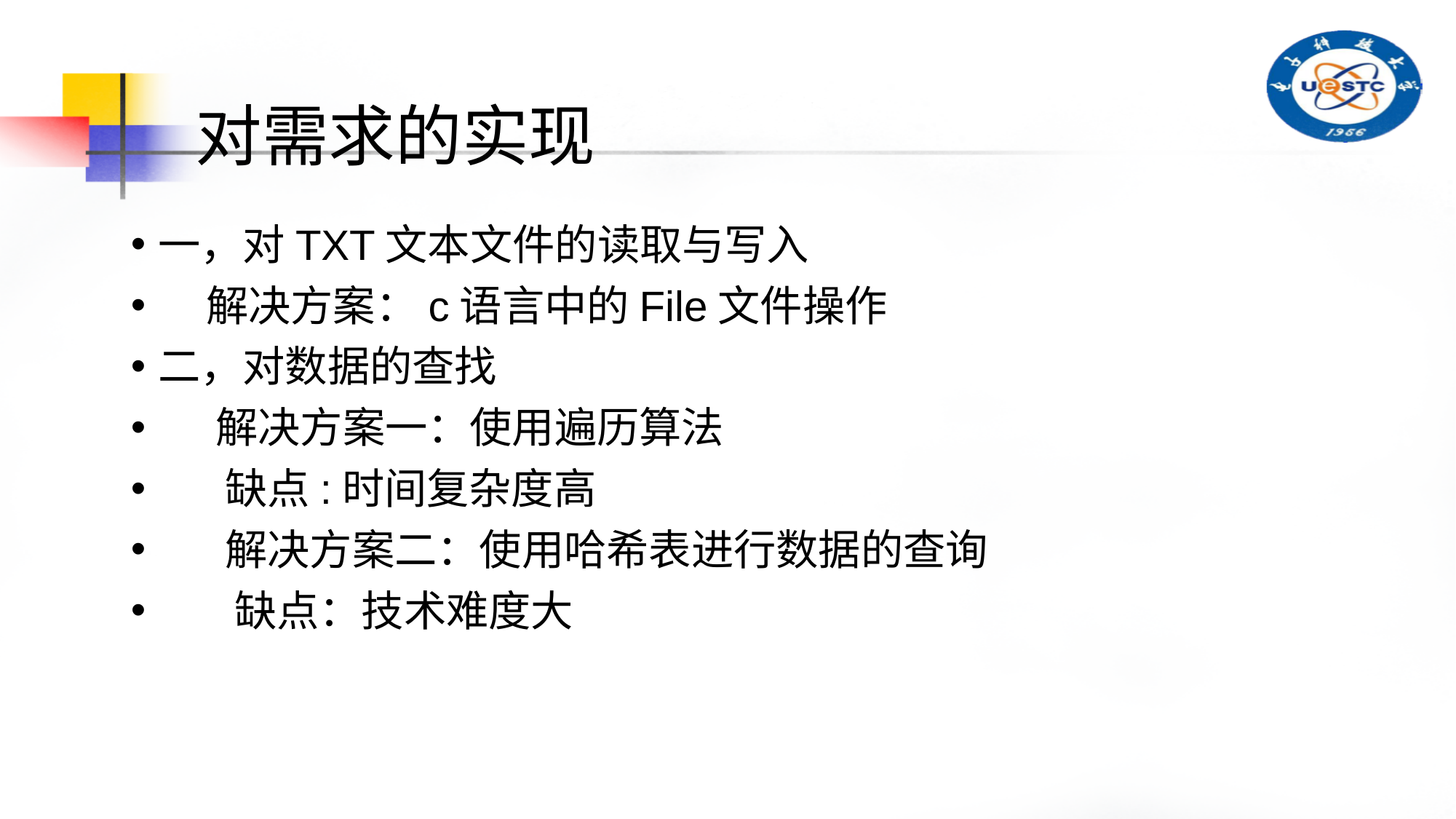

# 对需求的实现
一，对TXT文本文件的读取与写入
    解决方案：c语言中的File文件操作
二，对数据的查找
     解决方案一：使用遍历算法
      缺点:时间复杂度高
      解决方案二：使用哈希表进行数据的查询
       缺点：技术难度大